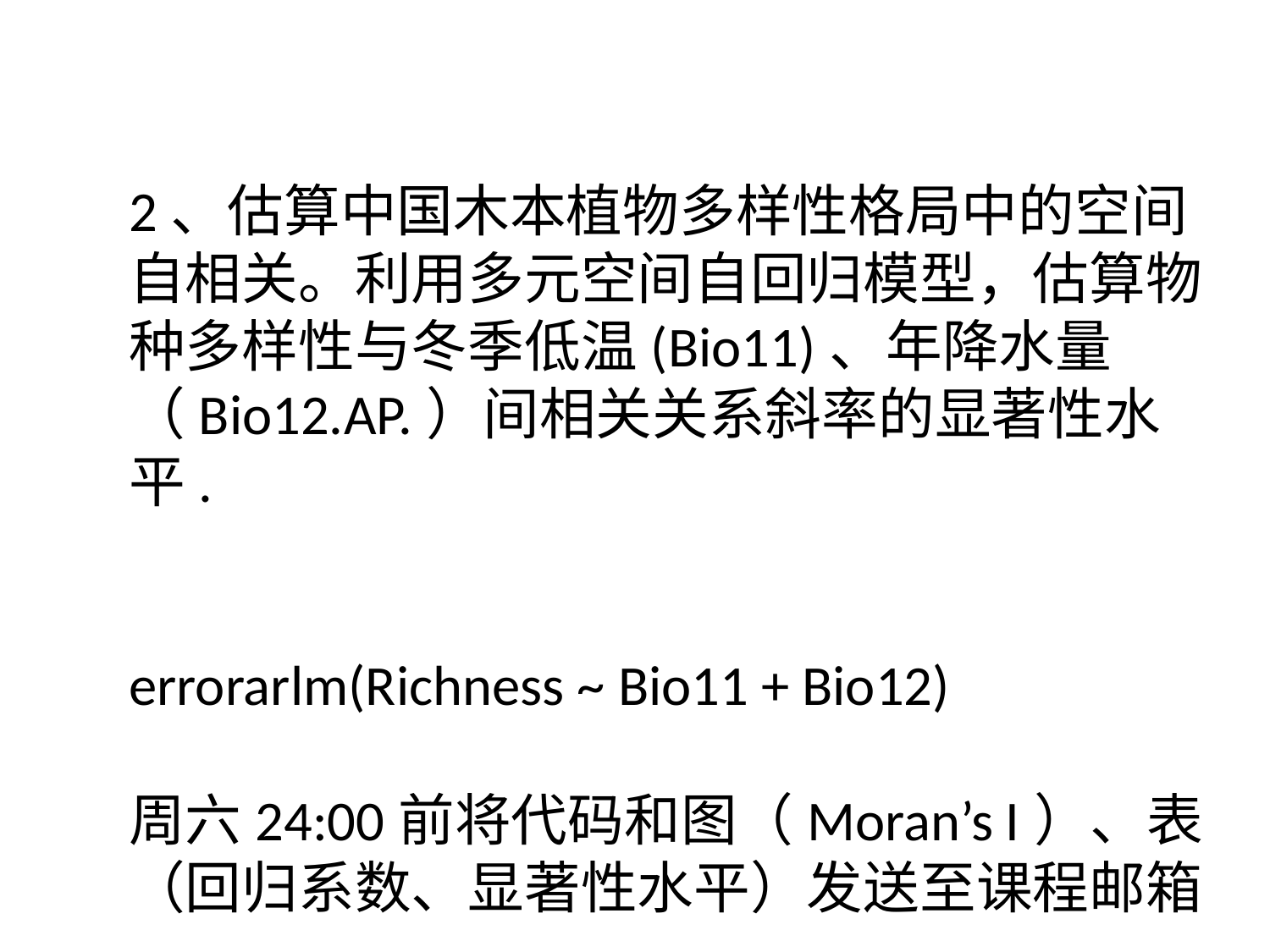

2、估算中国木本植物多样性格局中的空间自相关。利用多元空间自回归模型，估算物种多样性与冬季低温(Bio11)、年降水量（Bio12.AP.）间相关关系斜率的显著性水平.

errorarlm(Richness ~ Bio11 + Bio12)

周六24:00前将代码和图（Moran’s I）、表（回归系数、显著性水平）发送至课程邮箱